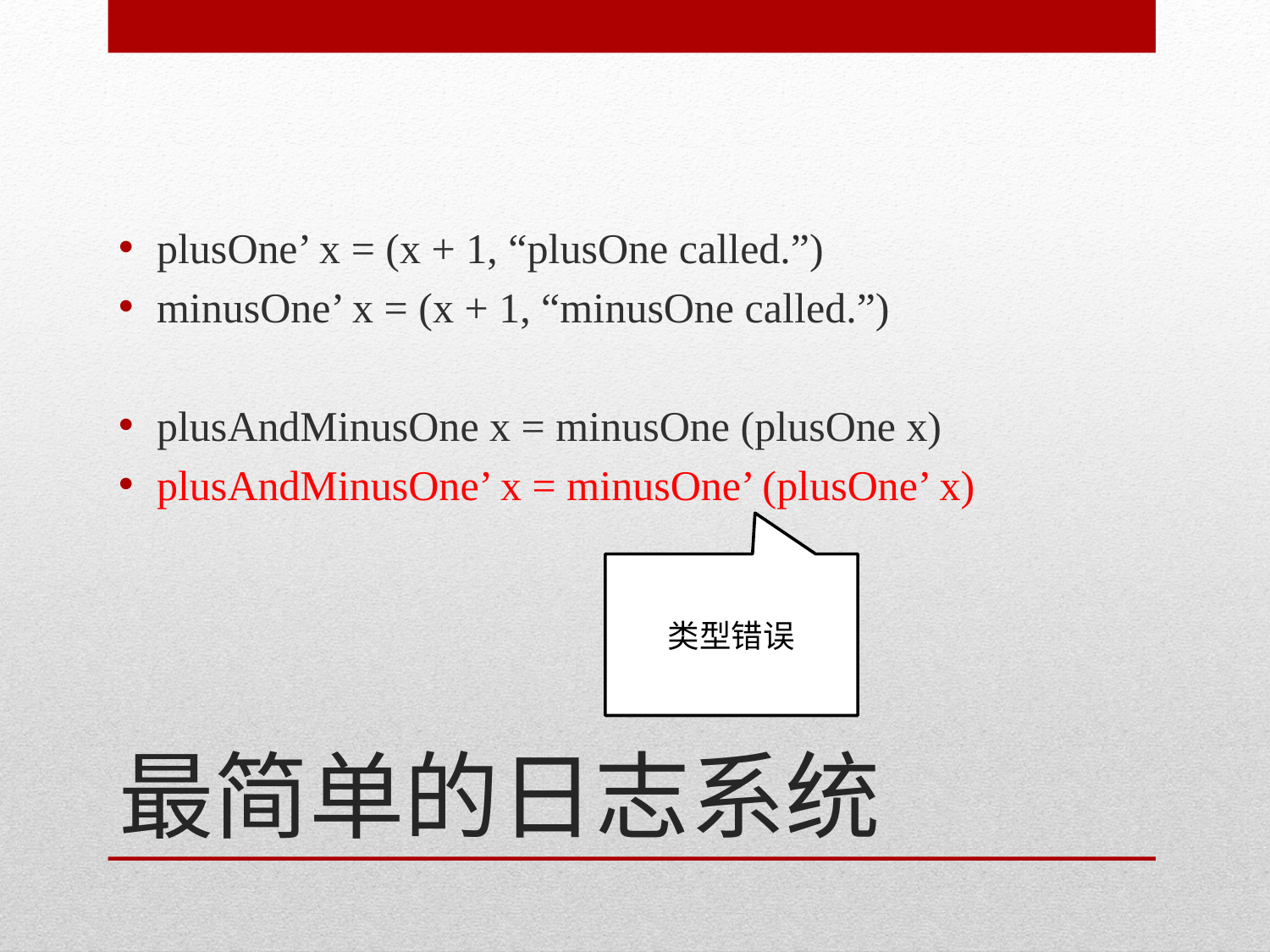

plusOne’ x = (x + 1, “plusOne called.”)
minusOne’ x = (x + 1, “minusOne called.”)

plusAndMinusOne x = minusOne (plusOne x)
plusAndMinusOne’ x = minusOne’ (plusOne’ x)
类型错误
# 最简单的日志系统